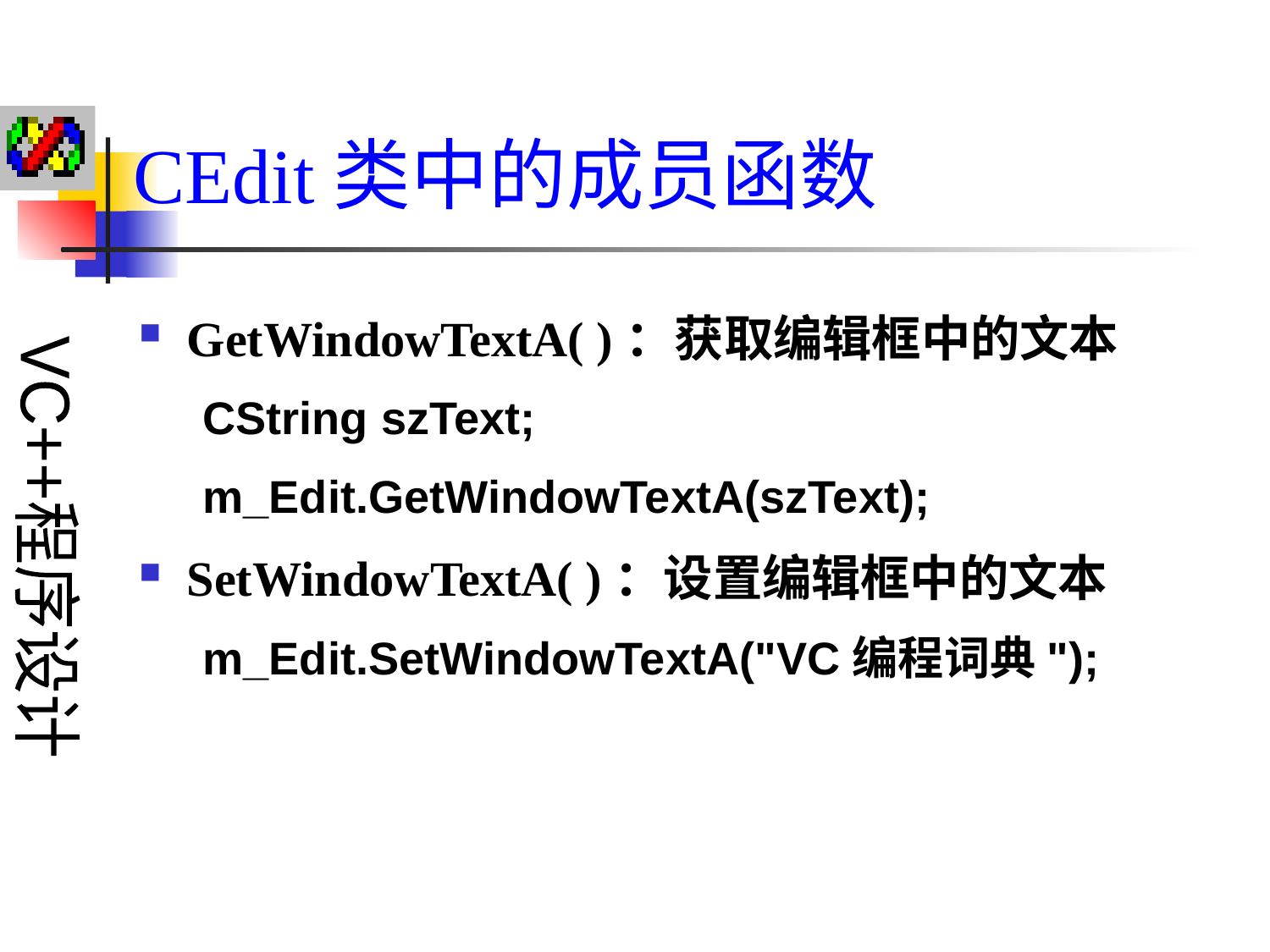

CEdit类中的成员函数
GetWindowTextA( )：获取编辑框中的文本
CString szText;
m_Edit.GetWindowTextA(szText);
SetWindowTextA( )：设置编辑框中的文本
m_Edit.SetWindowTextA("VC编程词典");